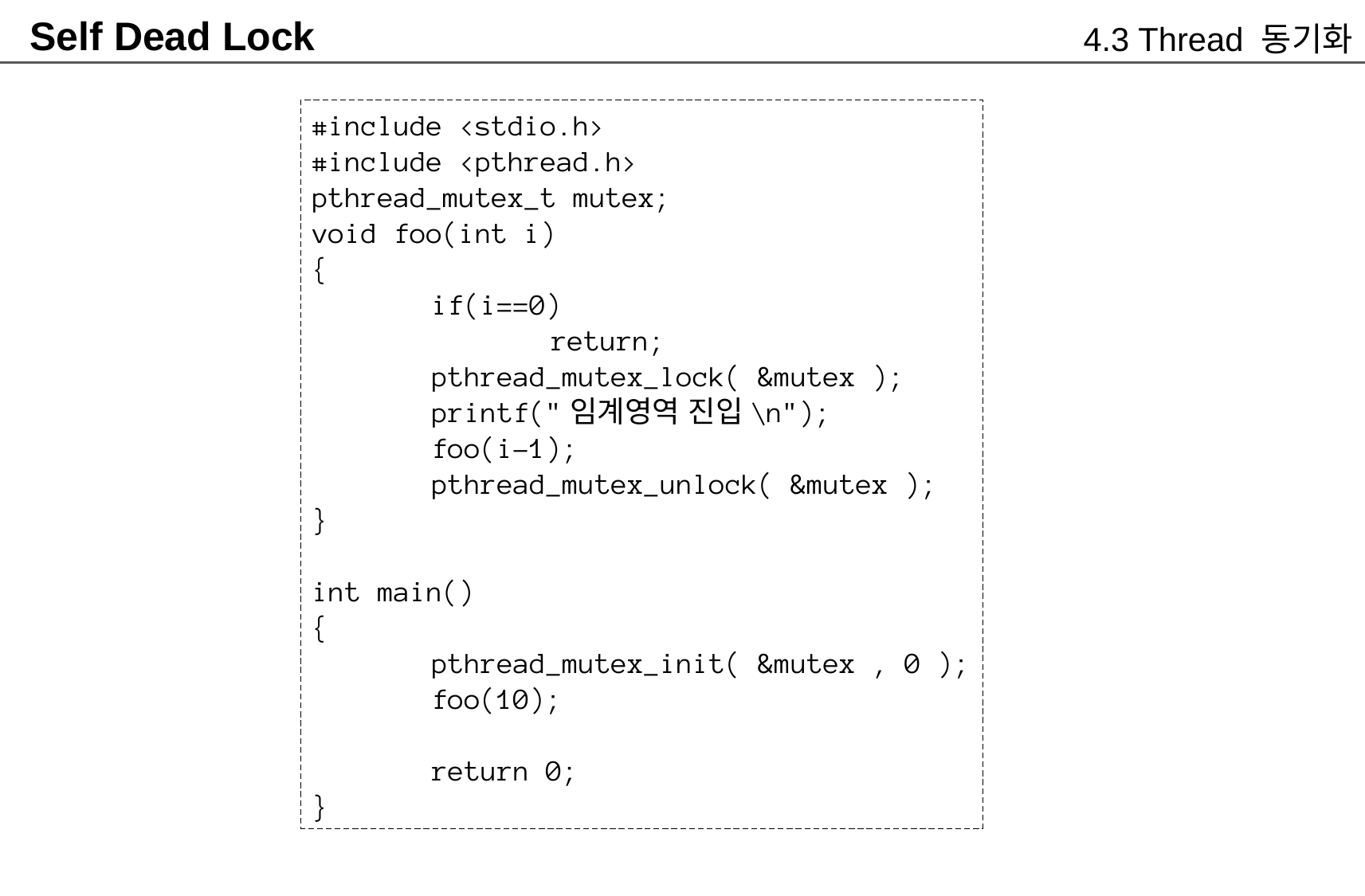

# Self Dead Lock
4.3 Thread 동기화

#include <stdio.h>
#include <pthread.h>
pthread_mutex_t mutex;
void foo(int i)
{
	if(i==0)
		return;
	pthread_mutex_lock( &mutex );
	printf("임계영역 진입\n");
	foo(i-1);
	pthread_mutex_unlock( &mutex );
}

int main()
{
	pthread_mutex_init( &mutex , 0 );
	foo(10);

	return 0;
}